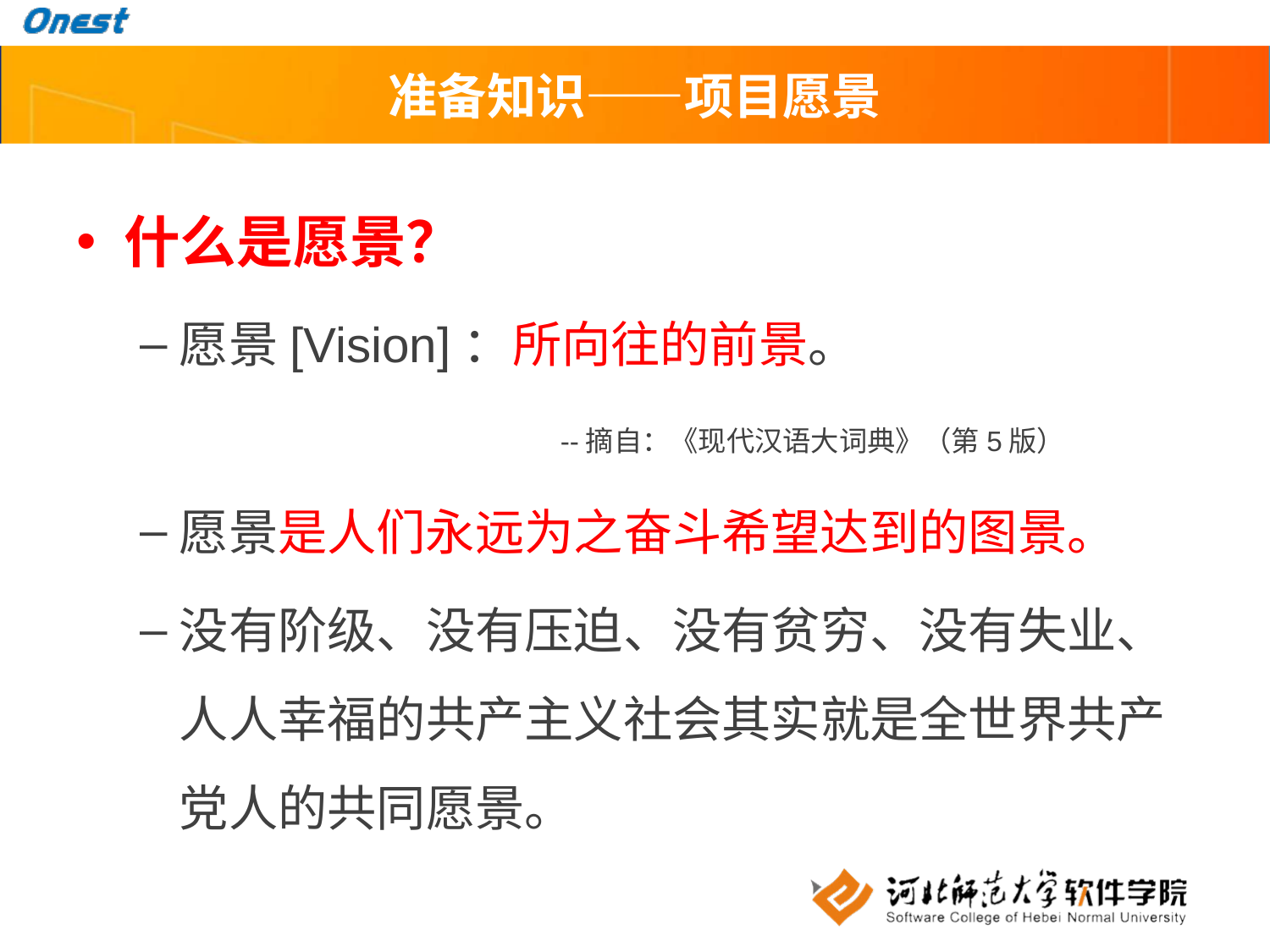

# 准备知识——项目愿景
什么是愿景？
愿景[Vision]：所向往的前景。
			--摘自：《现代汉语大词典》（第5版）
愿景是人们永远为之奋斗希望达到的图景。
没有阶级、没有压迫、没有贫穷、没有失业、人人幸福的共产主义社会其实就是全世界共产党人的共同愿景。